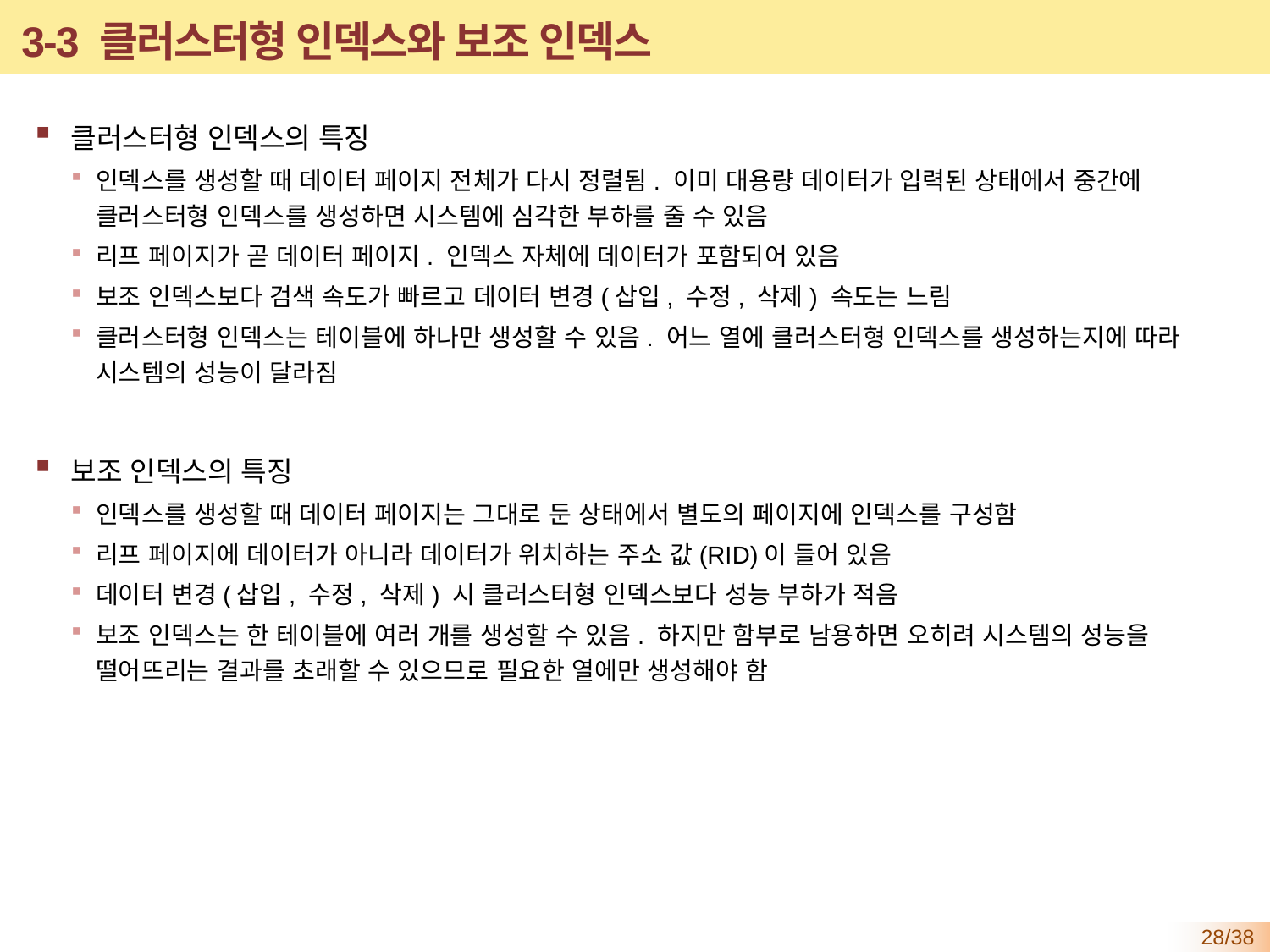

# 3-3 클러스터형 인덱스와 보조 인덱스
클러스터형 인덱스의 특징
인덱스를 생성할 때 데이터 페이지 전체가 다시 정렬됨. 이미 대용량 데이터가 입력된 상태에서 중간에 클러스터형 인덱스를 생성하면 시스템에 심각한 부하를 줄 수 있음
리프 페이지가 곧 데이터 페이지. 인덱스 자체에 데이터가 포함되어 있음
보조 인덱스보다 검색 속도가 빠르고 데이터 변경(삽입, 수정, 삭제) 속도는 느림
클러스터형 인덱스는 테이블에 하나만 생성할 수 있음. 어느 열에 클러스터형 인덱스를 생성하는지에 따라 시스템의 성능이 달라짐

보조 인덱스의 특징
인덱스를 생성할 때 데이터 페이지는 그대로 둔 상태에서 별도의 페이지에 인덱스를 구성함
리프 페이지에 데이터가 아니라 데이터가 위치하는 주소 값(RID)이 들어 있음
데이터 변경(삽입, 수정, 삭제) 시 클러스터형 인덱스보다 성능 부하가 적음
보조 인덱스는 한 테이블에 여러 개를 생성할 수 있음. 하지만 함부로 남용하면 오히려 시스템의 성능을 떨어뜨리는 결과를 초래할 수 있으므로 필요한 열에만 생성해야 함